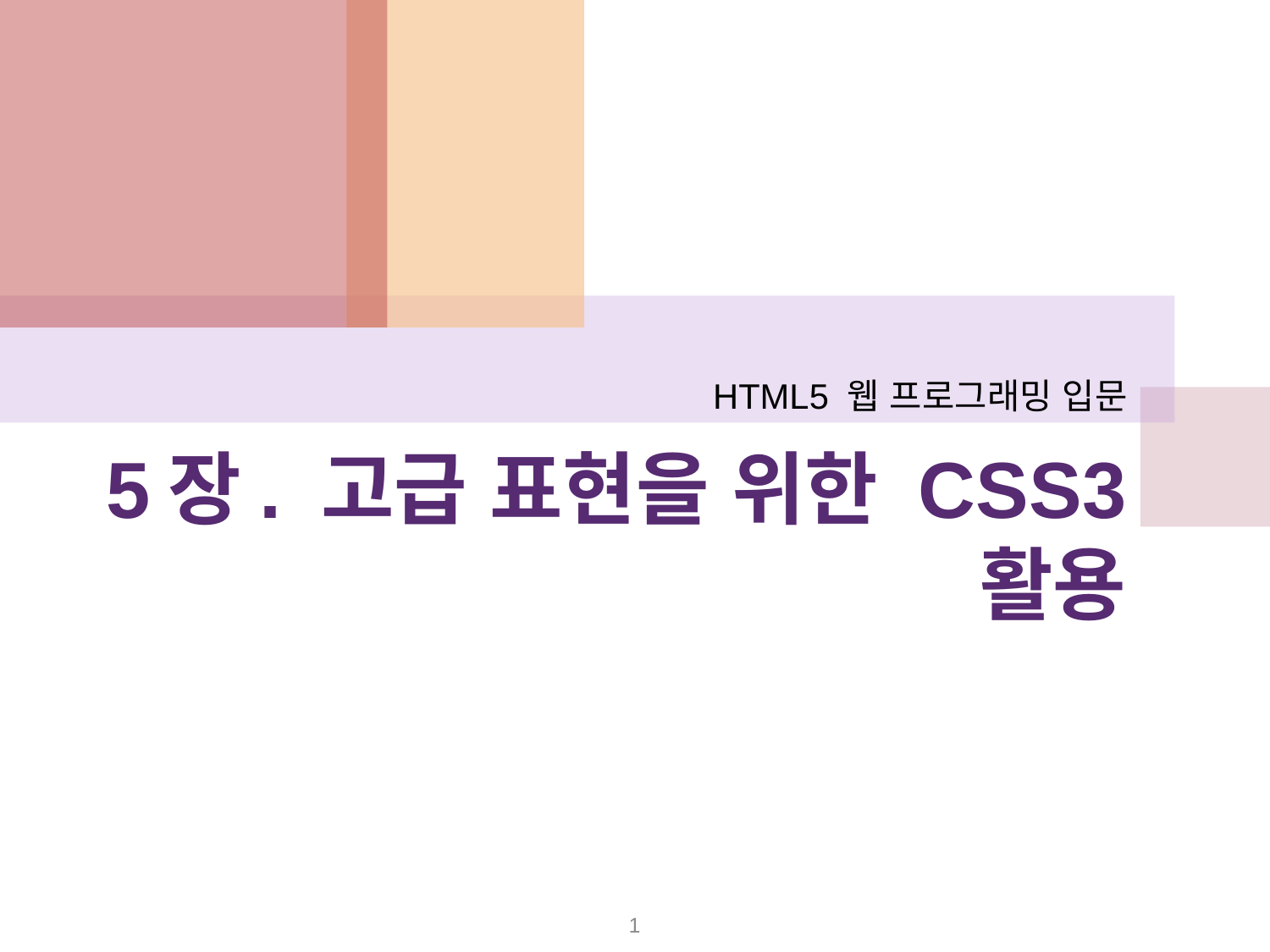

HTML5 웹 프로그래밍 입문
# 5장. 고급 표현을 위한 CSS3 활용
1